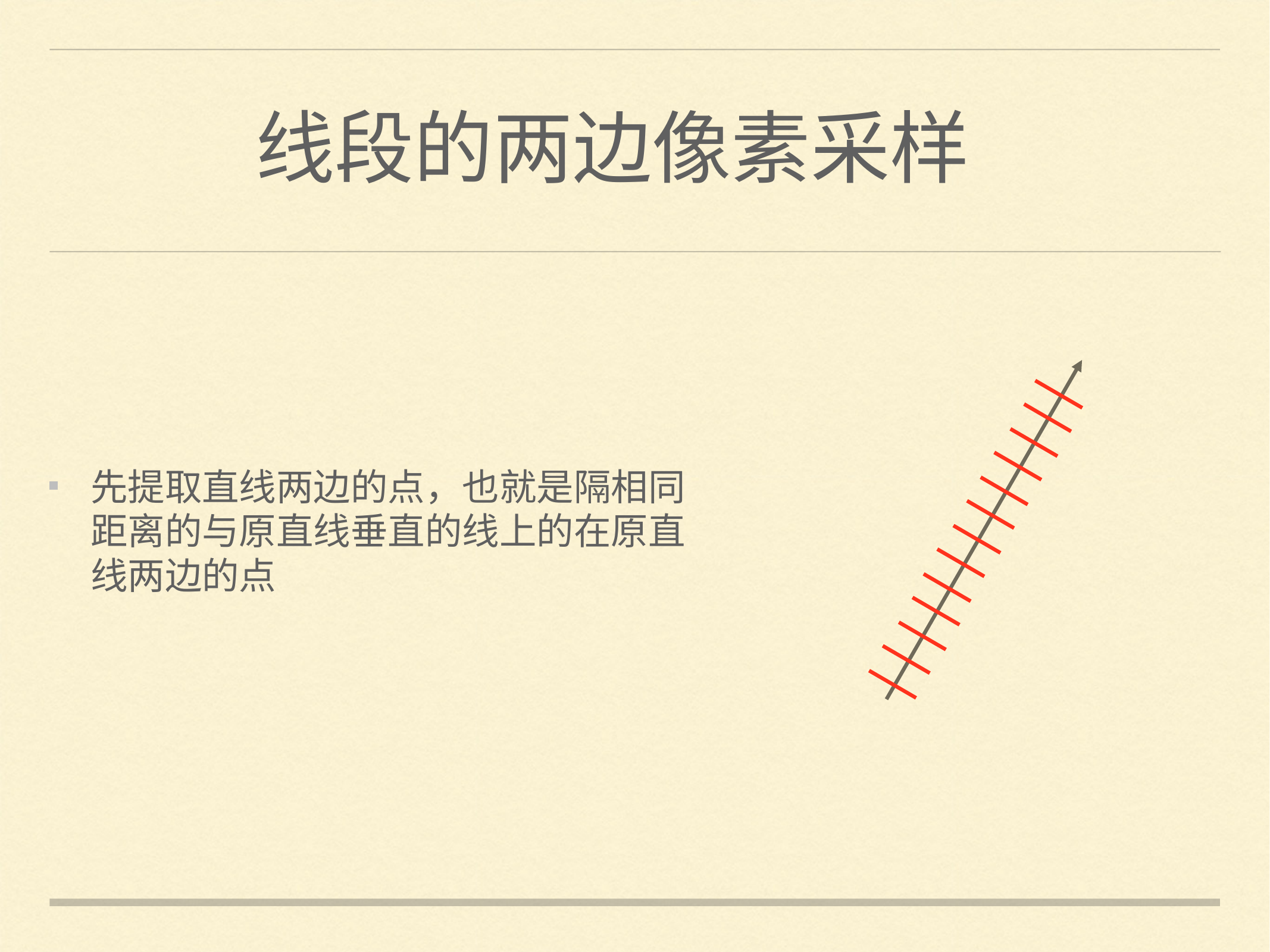

# 线段的两边像素采样
先提取直线两边的点，也就是隔相同距离的与原直线垂直的线上的在原直线两边的点